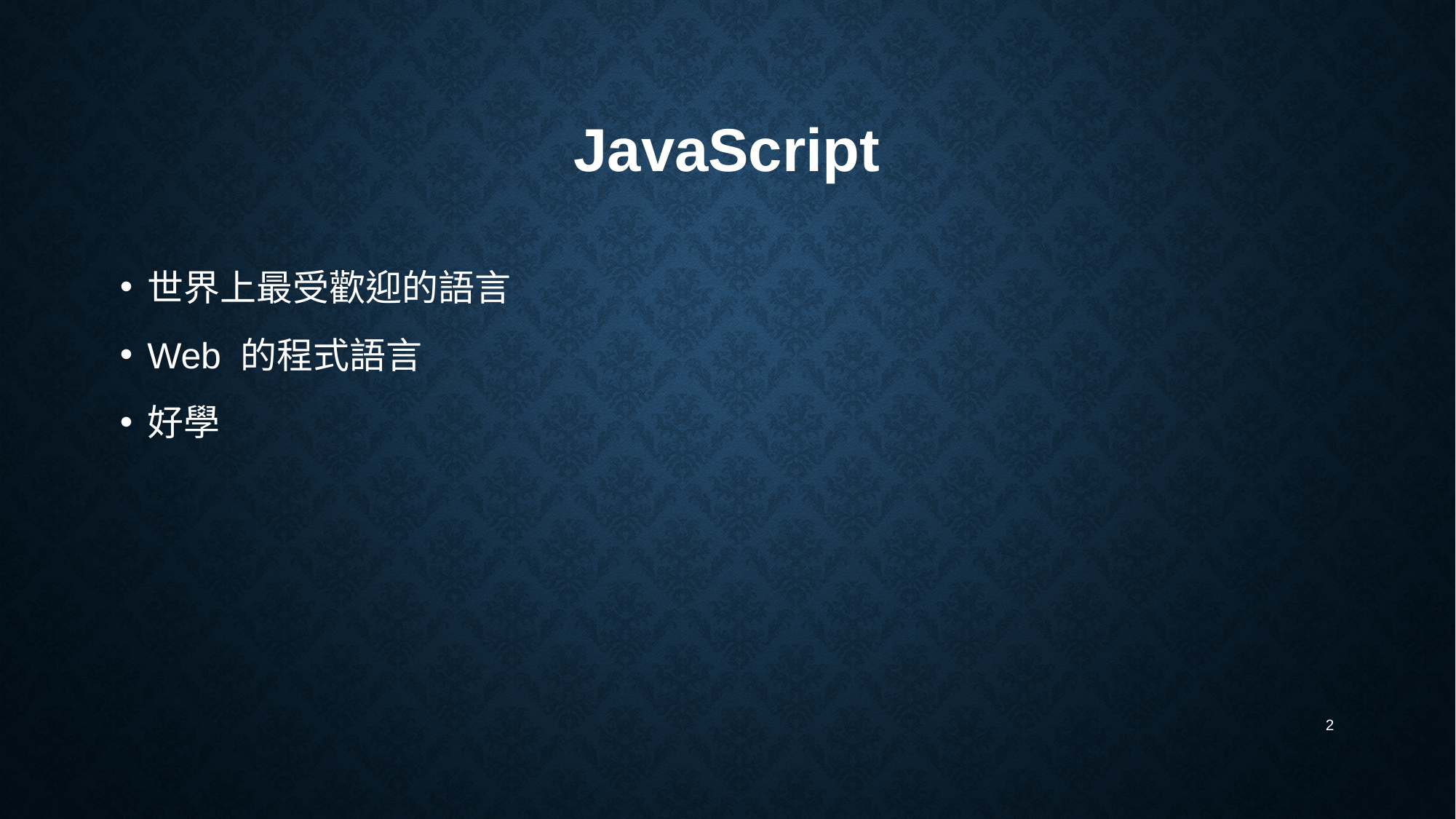

# JavaScript
世界上最受歡迎的語言
Web 的程式語言
好學
2